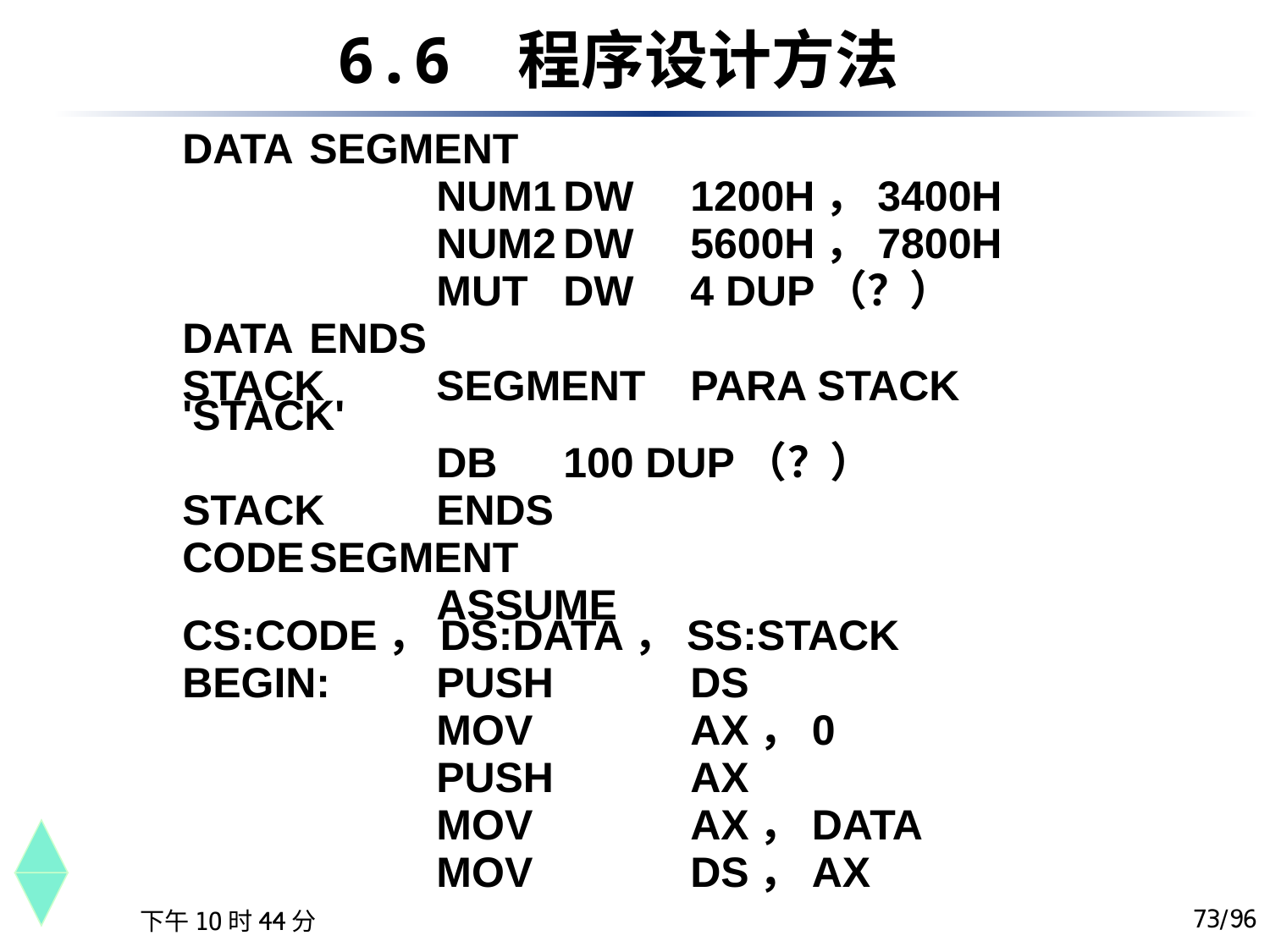

6.6	 程序设计方法
	DATA	SEGMENT
			NUM1	DW	1200H，3400H
			NUM2	DW	5600H，7800H
			MUT	DW	4 DUP（？）
	DATA	ENDS
	STACK	SEGMENT	PARA	STACK	'STACK'
			DB	100 DUP（？）
	STACK	ENDS
	CODE	SEGMENT
			ASSUME  CS:CODE，DS:DATA，SS:STACK
	BEGIN:	PUSH		DS
			MOV		AX，0
			PUSH		AX
			MOV		AX，DATA
			MOV		DS，AX
73/96
下午10时44分